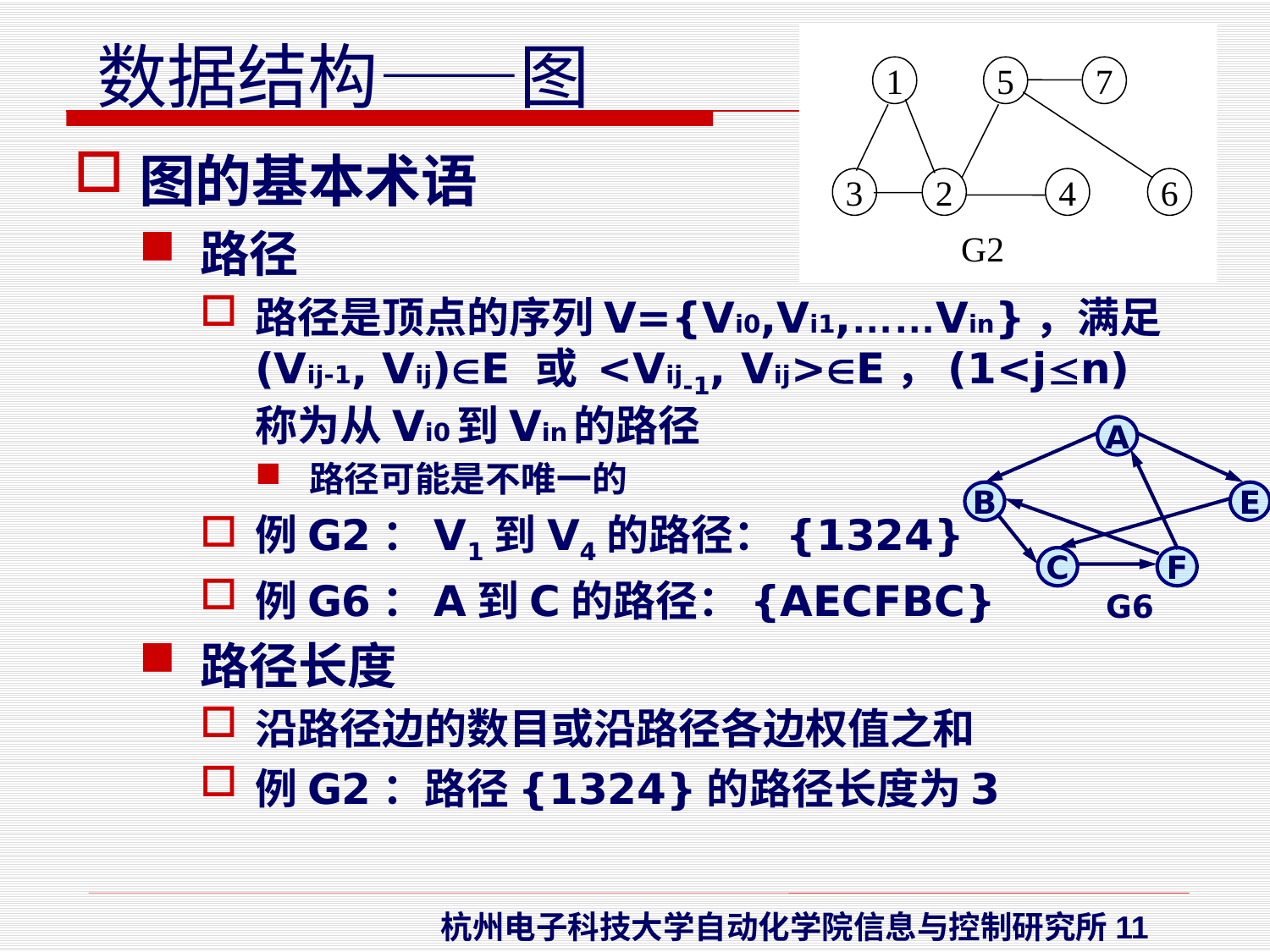

1
5
7

3
2
4
6

G2

图的基本术语
路径
路径是顶点的序列V={Vi0,Vi1,……Vin}，满足(Vij-1, Vij)∈E 或 <Vij-1, Vij>∈E，(1<j≤n)称为从Vi0到Vin的路径
路径可能是不唯一的
例G2：V1到V4的路径：{1324}
例G6：A到C的路径：{AECFBC}
路径长度
沿路径边的数目或沿路径各边权值之和
例G2：路径{1324}的路径长度为3
A

B
E

C
F

G6